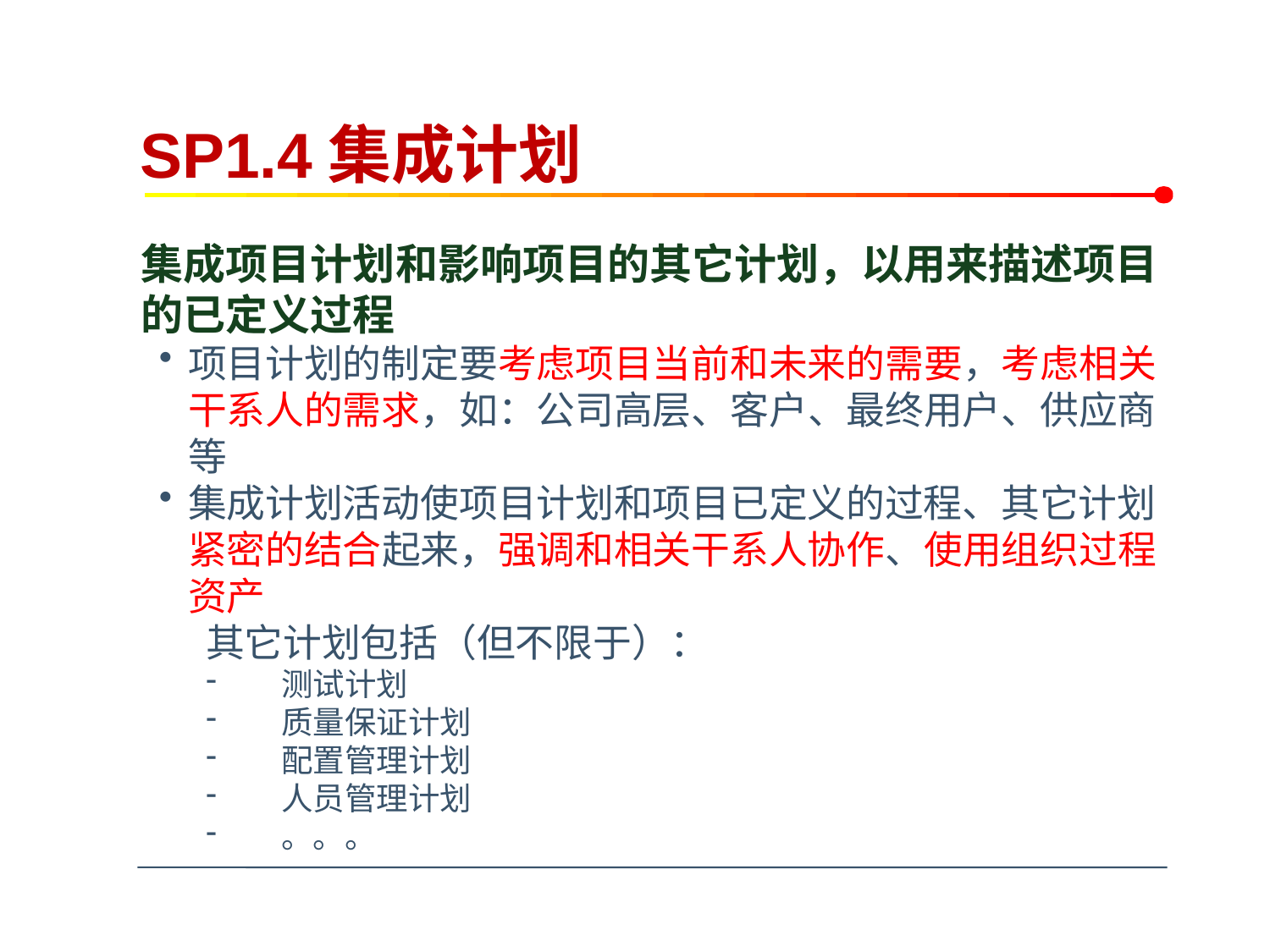

# SP1.4集成计划
集成项目计划和影响项目的其它计划，以用来描述项目的已定义过程
项目计划的制定要考虑项目当前和未来的需要，考虑相关干系人的需求，如：公司高层、客户、最终用户、供应商等
集成计划活动使项目计划和项目已定义的过程、其它计划紧密的结合起来，强调和相关干系人协作、使用组织过程资产
其它计划包括（但不限于）：
     测试计划
     质量保证计划
     配置管理计划
     人员管理计划
     。。。